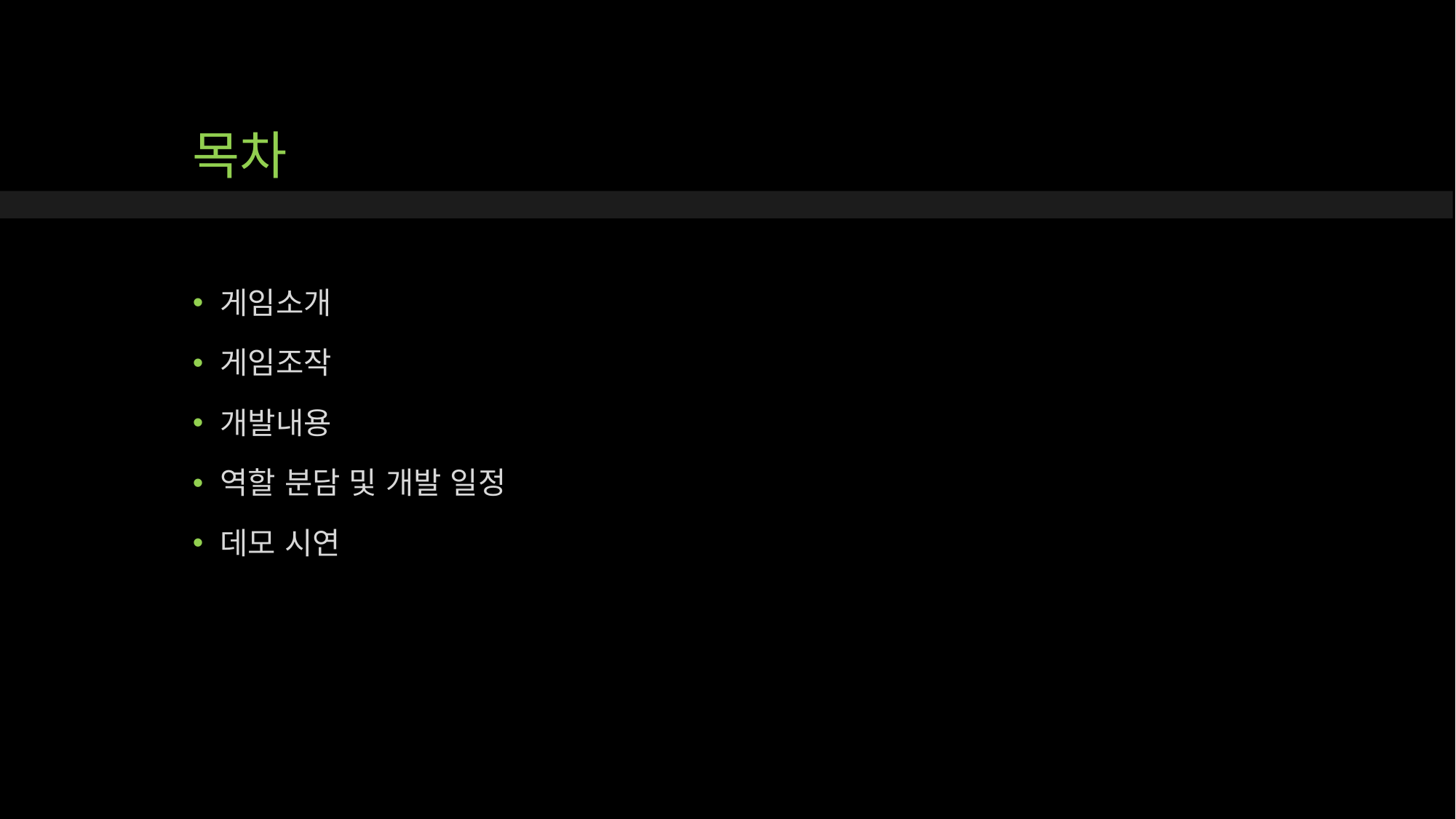

# 목차

게임소개
게임조작
개발내용
역할 분담 및 개발 일정
데모 시연